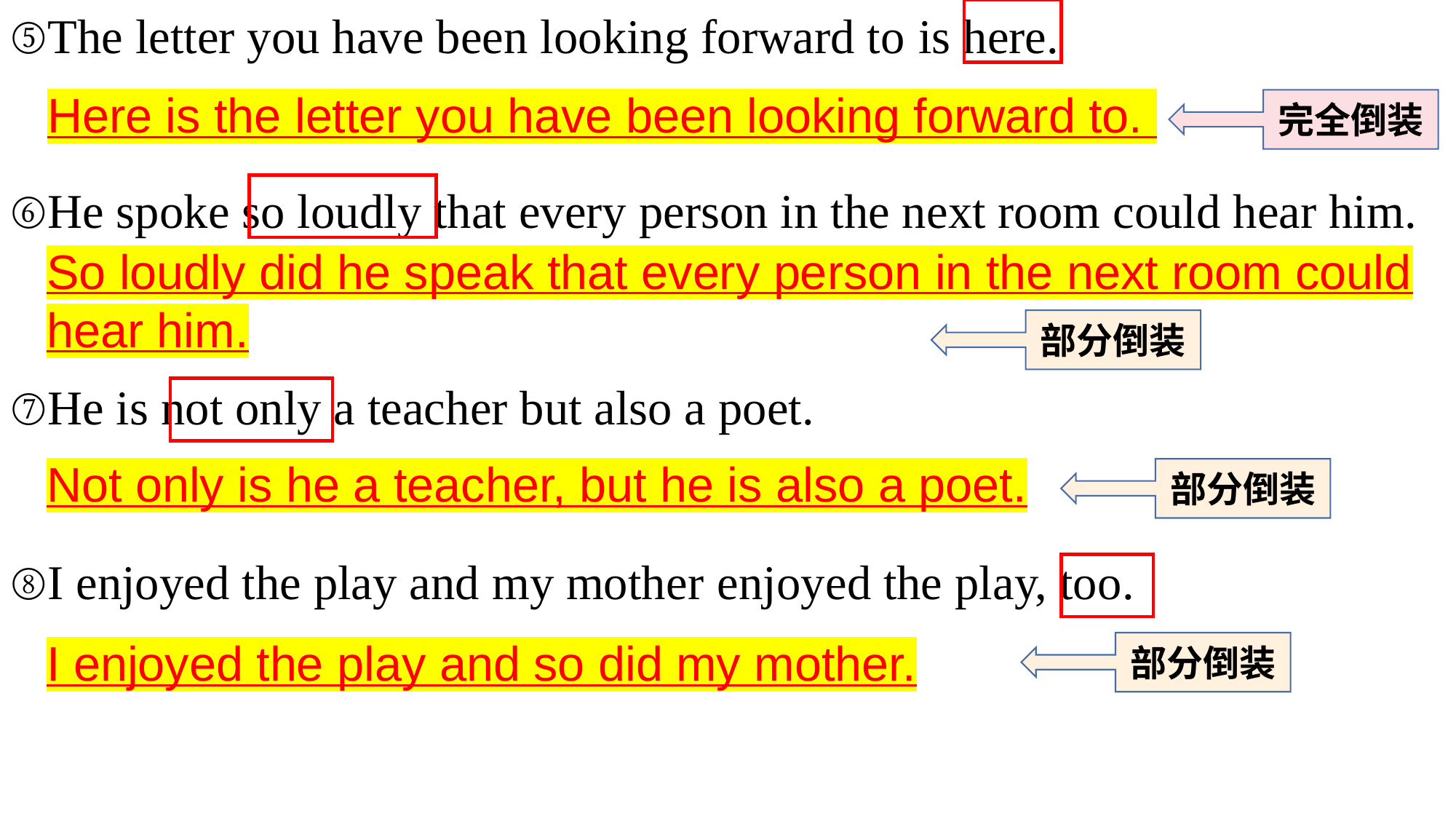

⑤The letter you have been looking forward to is here.

⑥He spoke so loudly that every person in the next room could hear him.

⑦He is not only a teacher but also a poet.

⑧I enjoyed the play and my mother enjoyed the play, too.

Here is the letter you have been looking forward to.
完全倒装

So loudly did he speak that every person in the next room could hear him.

部分倒装

Not only is he a teacher, but he is also a poet.
部分倒装

I enjoyed the play and so did my mother.
部分倒装